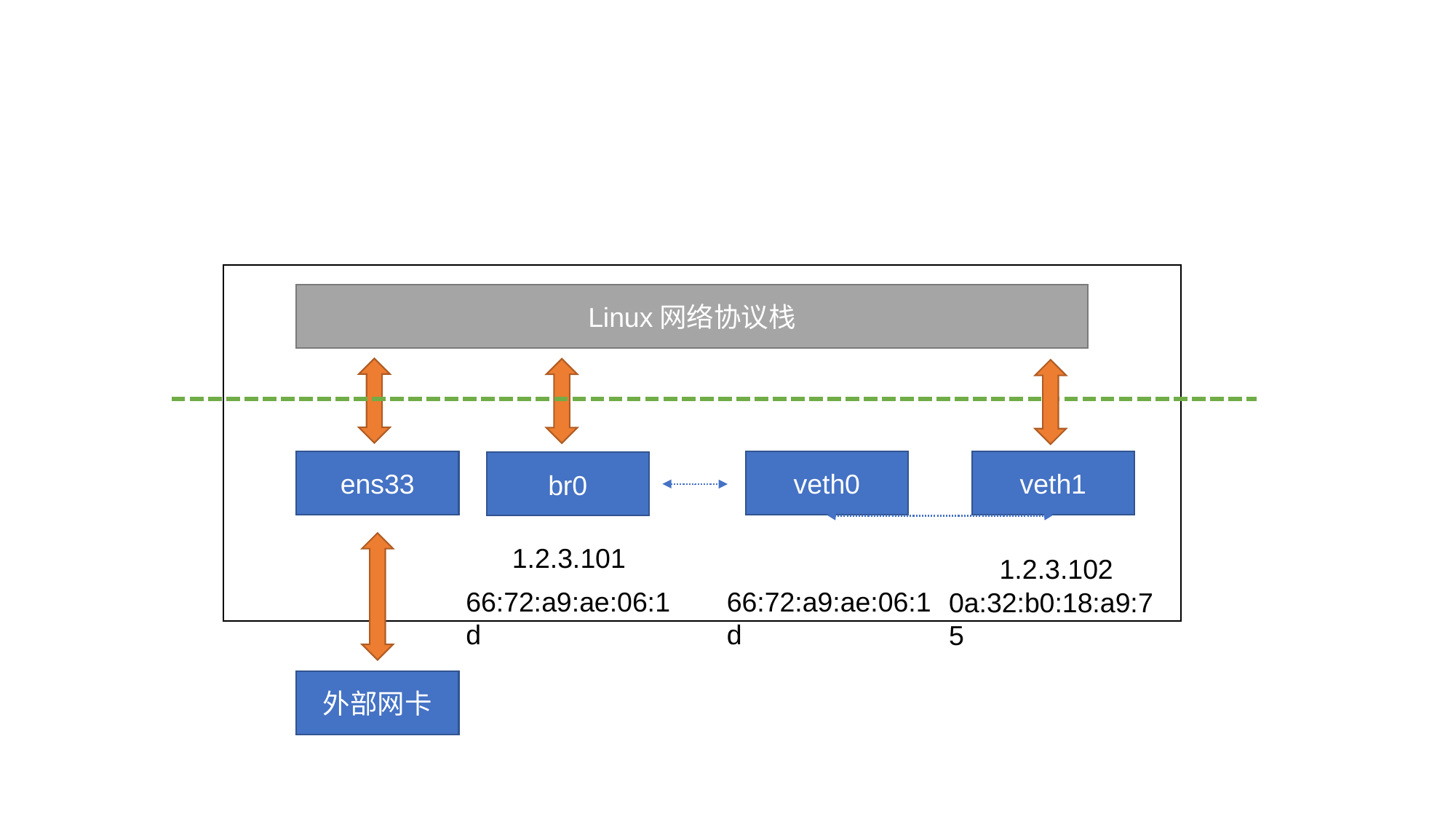

Linux网络协议栈

Network namespace2
ens33
veth0
veth1
br0

1.2.3.101
1.2.3.102
66:72:a9:ae:06:1d
66:72:a9:ae:06:1d
0a:32:b0:18:a9:75
外部网卡